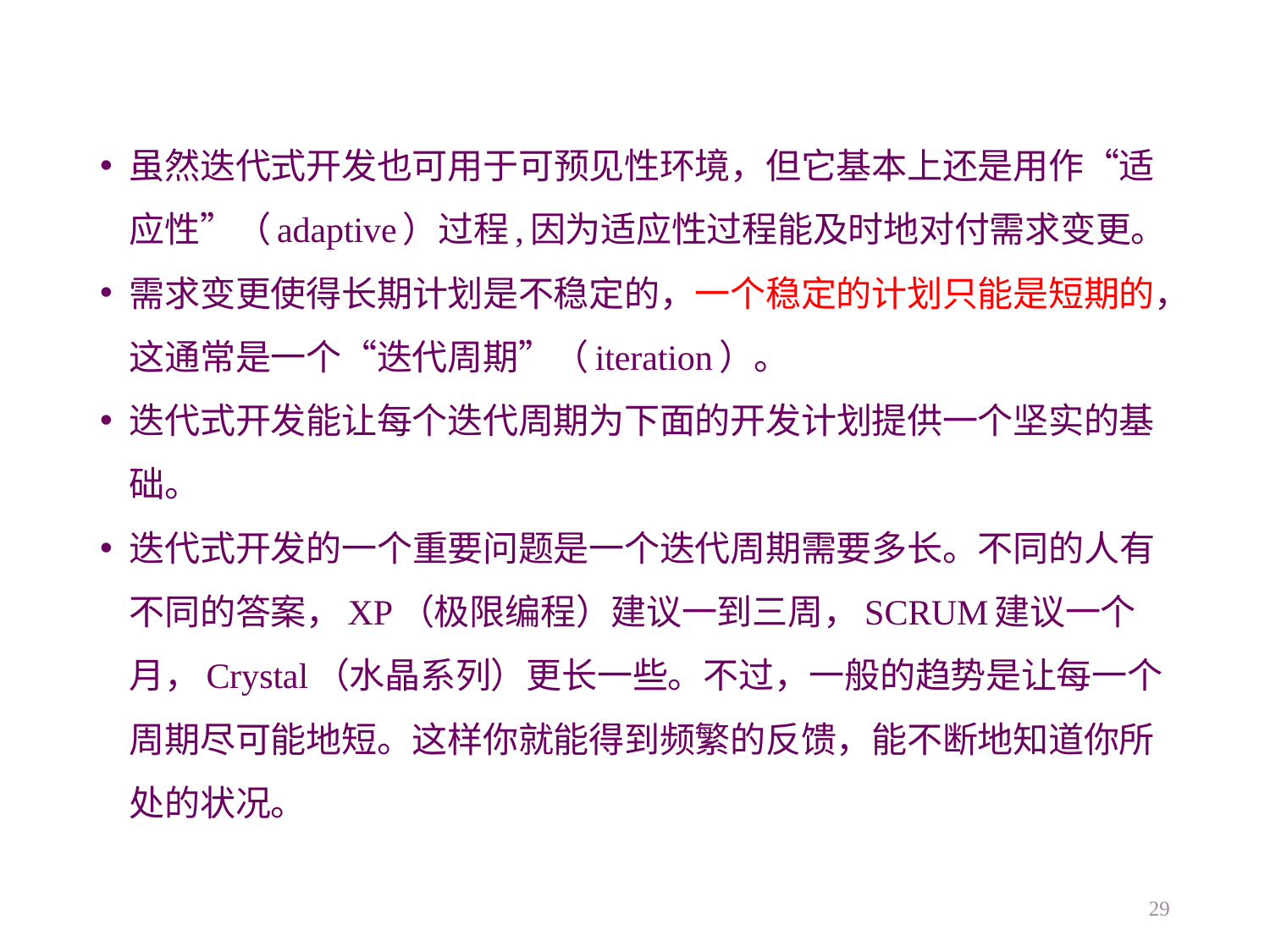

虽然迭代式开发也可用于可预见性环境，但它基本上还是用作“适应性”（adaptive）过程,因为适应性过程能及时地对付需求变更。
需求变更使得长期计划是不稳定的，一个稳定的计划只能是短期的，这通常是一个“迭代周期”（iteration）。
迭代式开发能让每个迭代周期为下面的开发计划提供一个坚实的基础。
迭代式开发的一个重要问题是一个迭代周期需要多长。不同的人有不同的答案，XP（极限编程）建议一到三周，SCRUM建议一个月，Crystal（水晶系列）更长一些。不过，一般的趋势是让每一个周期尽可能地短。这样你就能得到频繁的反馈，能不断地知道你所处的状况。

29